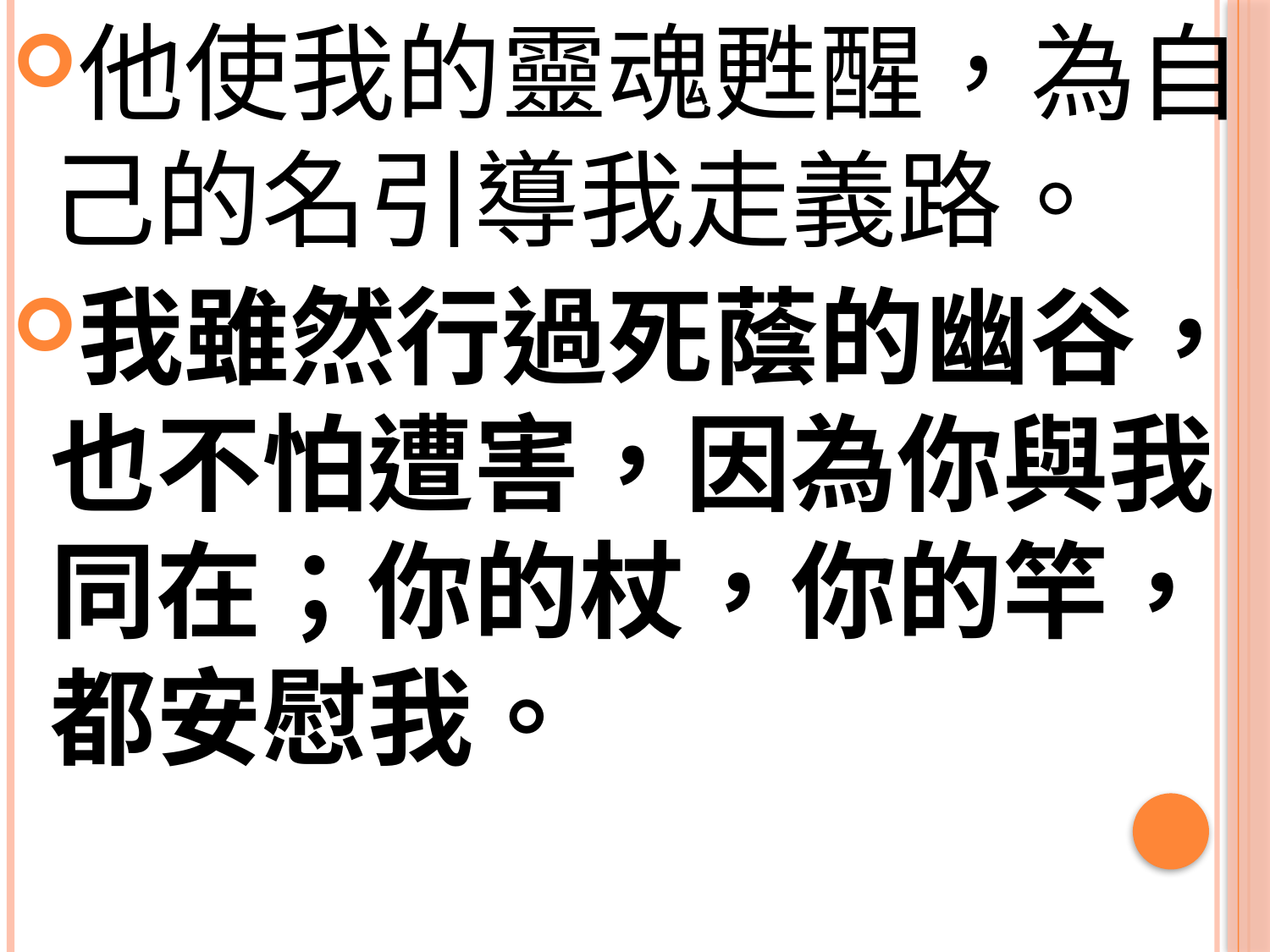

他使我的靈魂甦醒，為自己的名引導我走義路。
我雖然行過死蔭的幽谷，也不怕遭害，因為你與我同在；你的杖，你的竿，都安慰我。